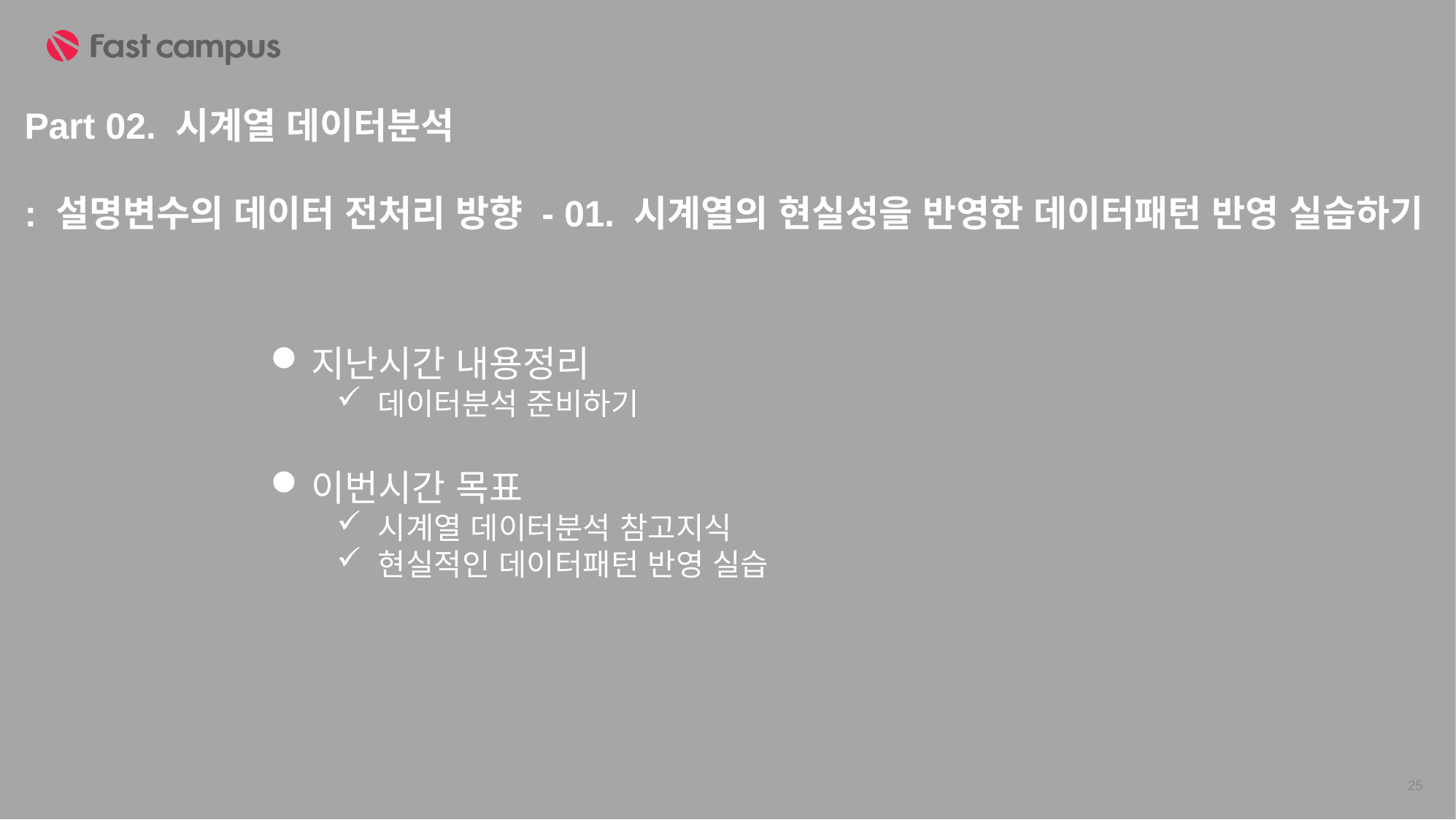

Part 02. 시계열 데이터분석

: 설명변수의 데이터 전처리 방향 - 01. 시계열의 현실성을 반영한 데이터패턴 반영 실습하기
지난시간 내용정리
데이터분석 준비하기

이번시간 목표
시계열 데이터분석 참고지식
현실적인 데이터패턴 반영 실습
25